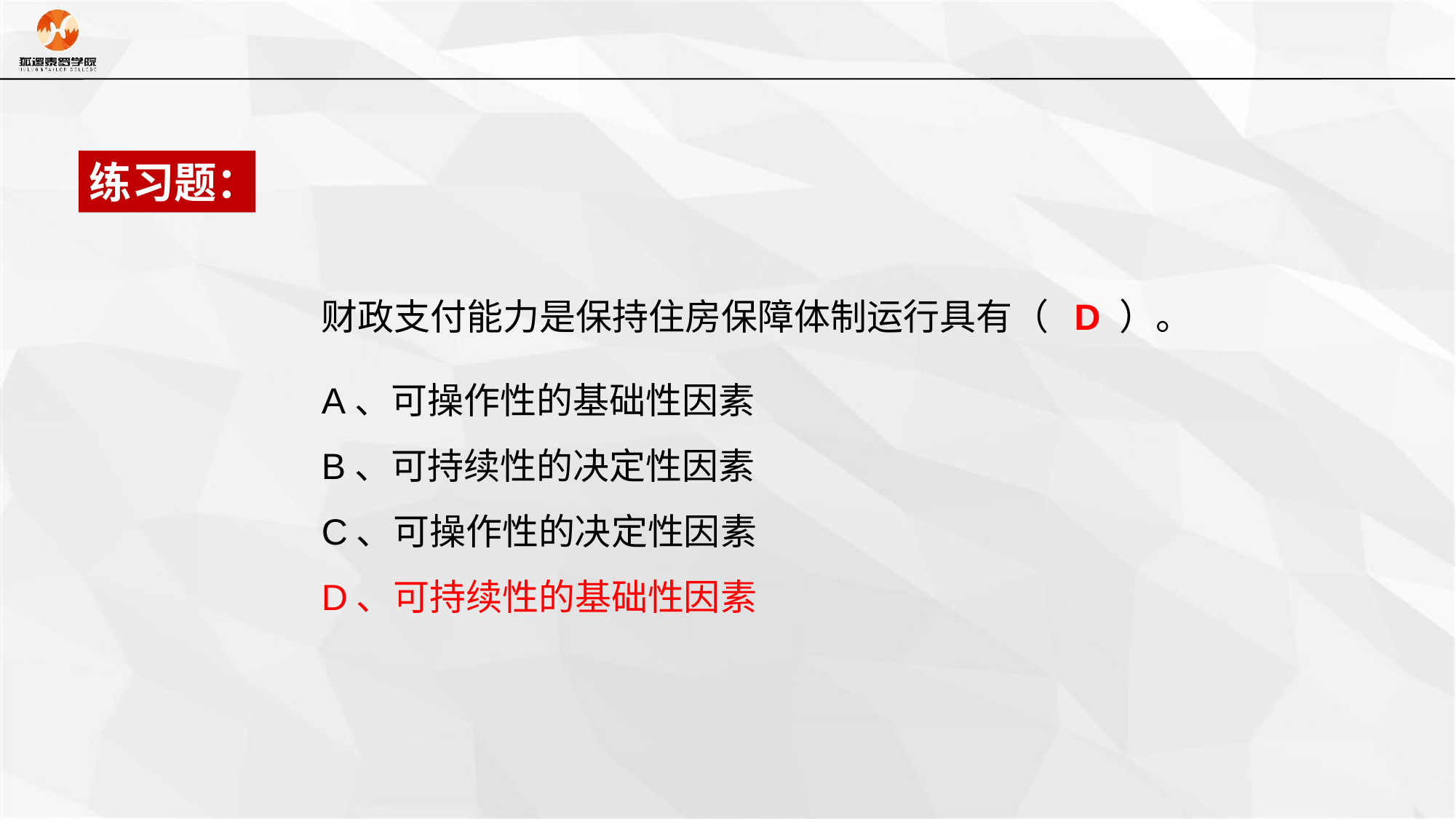

练习题：
财政支付能力是保持住房保障体制运行具有（  D ）。
A、可操作性的基础性因素
B、可持续性的决定性因素
C、可操作性的决定性因素
D、可持续性的基础性因素